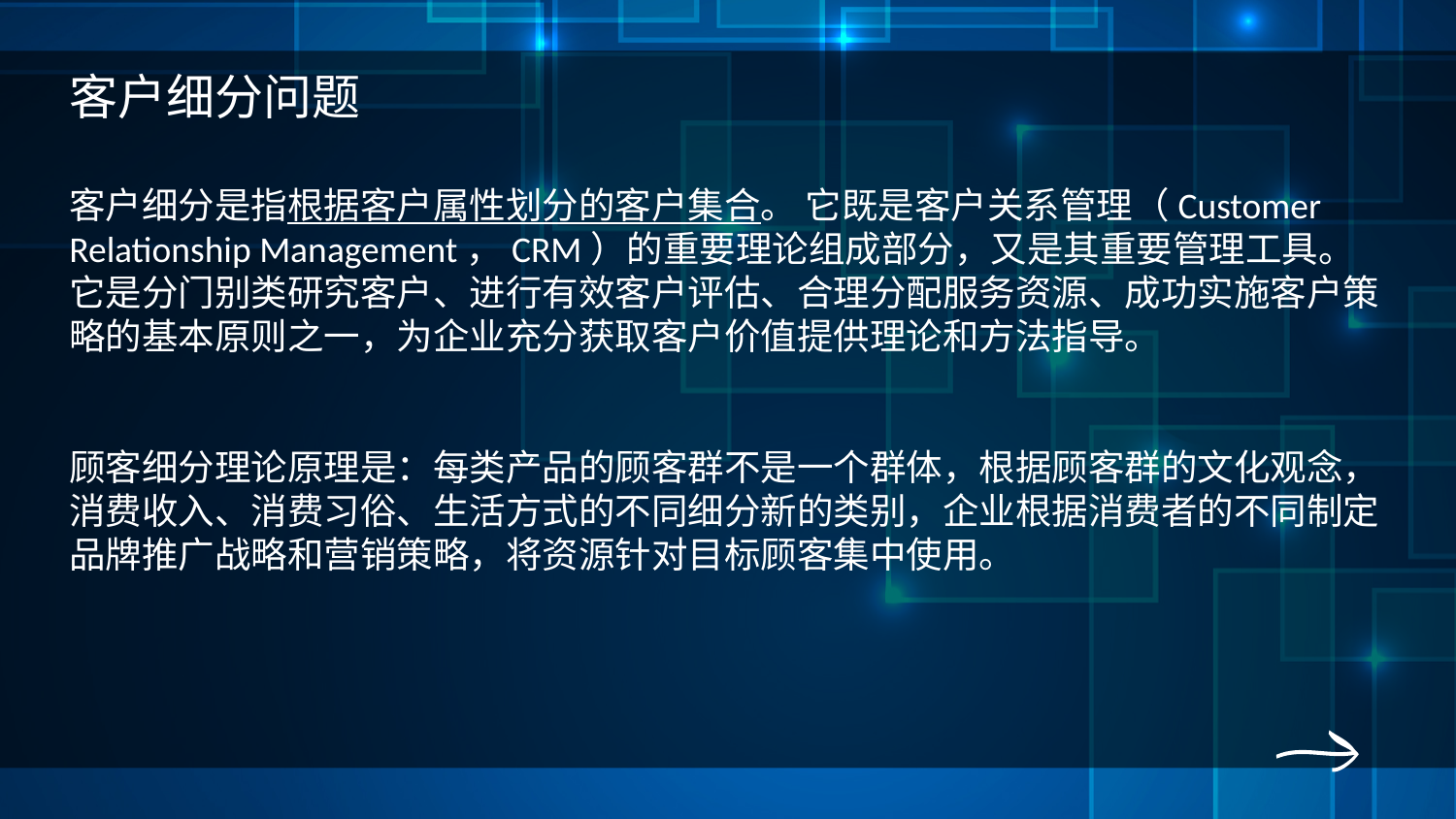

客户细分问题

客户细分是指根据客户属性划分的客户集合。 它既是客户关系管理（Customer Relationship Management，CRM）的重要理论组成部分，又是其重要管理工具。它是分门别类研究客户、进行有效客户评估、合理分配服务资源、成功实施客户策略的基本原则之一，为企业充分获取客户价值提供理论和方法指导。

顾客细分理论原理是：每类产品的顾客群不是一个群体，根据顾客群的文化观念，消费收入、消费习俗、生活方式的不同细分新的类别，企业根据消费者的不同制定品牌推广战略和营销策略，将资源针对目标顾客集中使用。